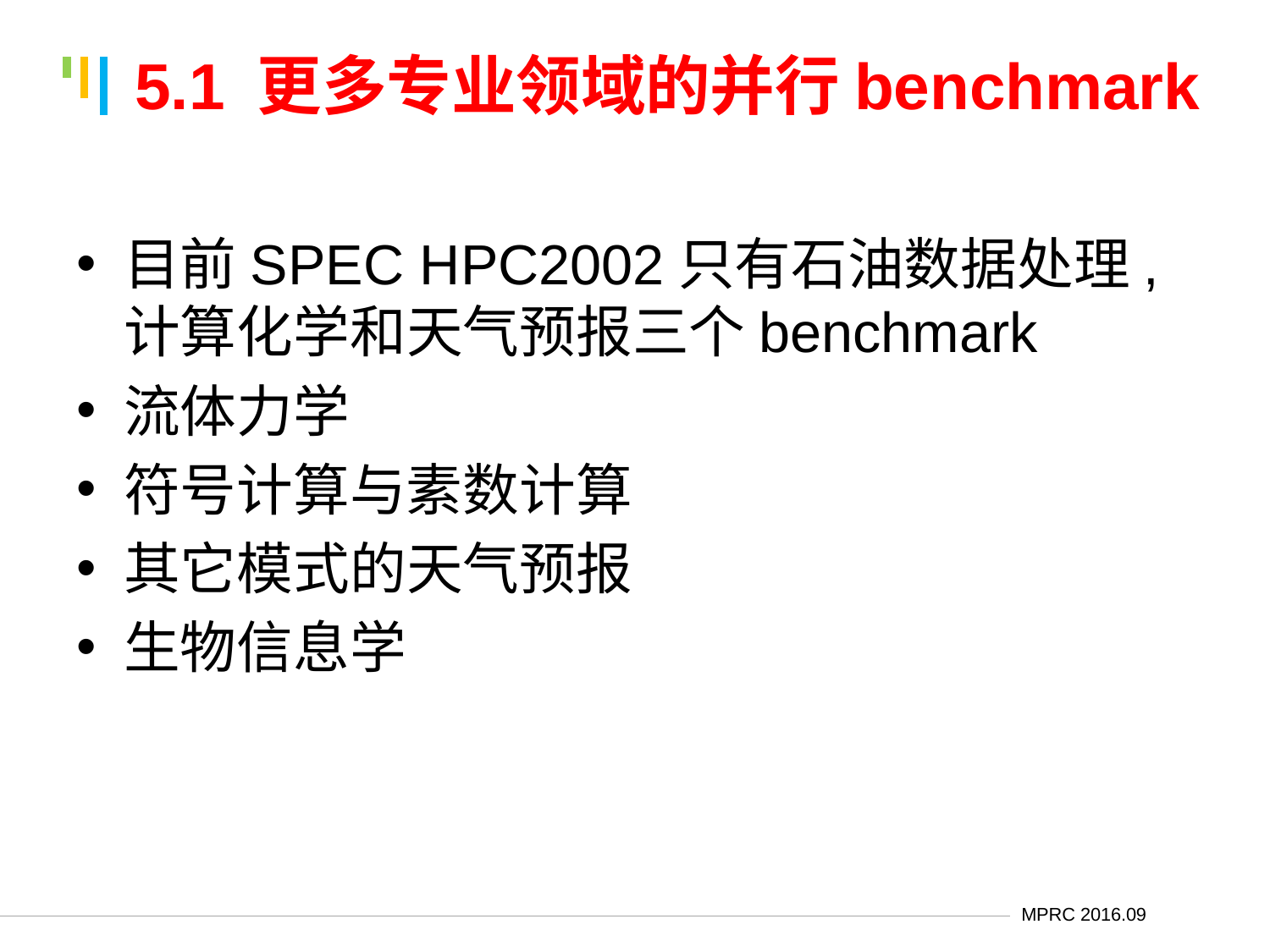

# 5.1 更多专业领域的并行benchmark
目前SPEC HPC2002只有石油数据处理,计算化学和天气预报三个benchmark
流体力学
符号计算与素数计算
其它模式的天气预报
生物信息学